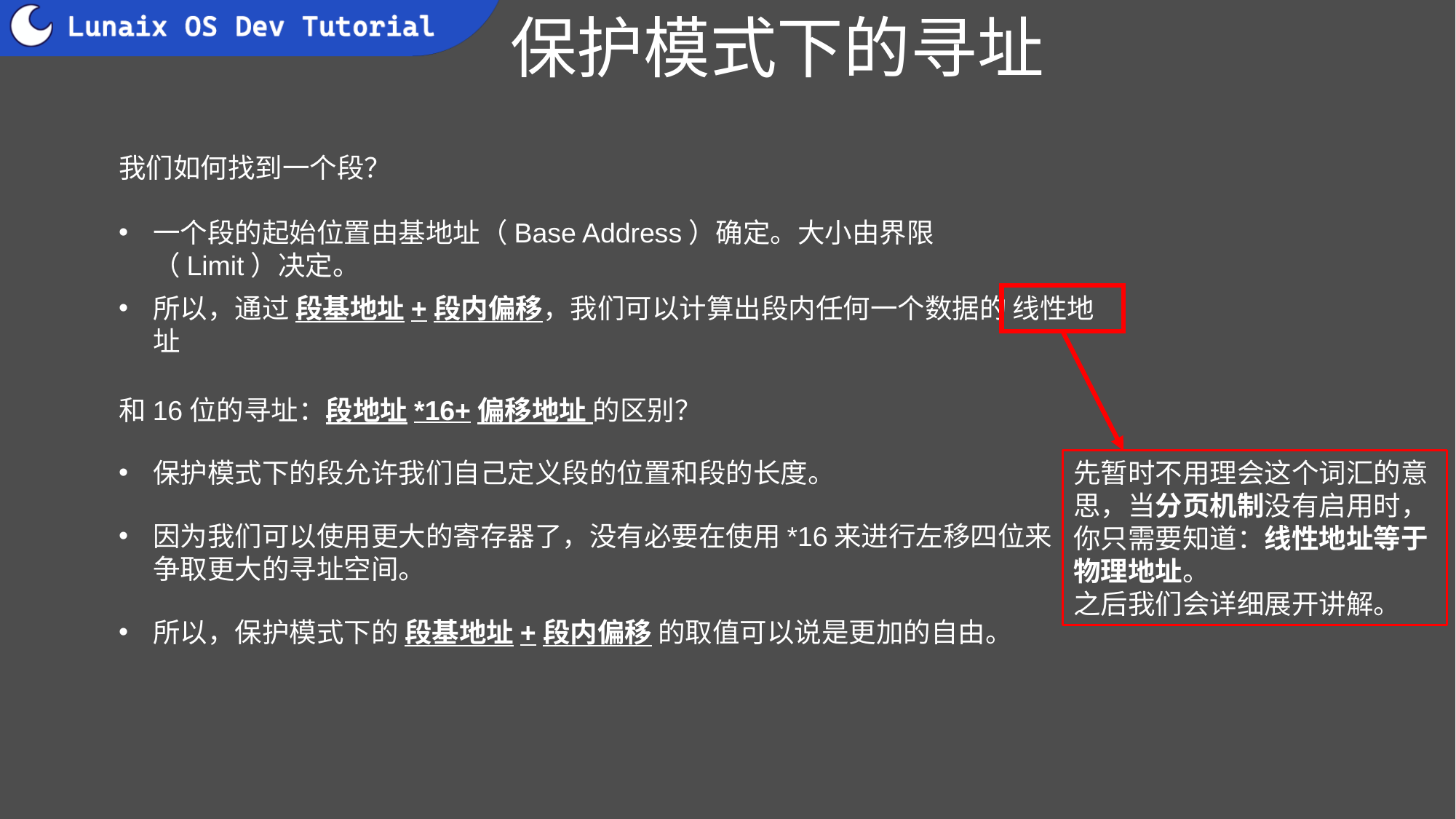

# 保护模式下的寻址
我们如何找到一个段？
一个段的起始位置由基地址（Base Address）确定。大小由界限（Limit）决定。

所以，通过 段基地址+段内偏移，我们可以计算出段内任何一个数据的 线性地址
和16位的寻址：段地址*16+偏移地址 的区别？
保护模式下的段允许我们自己定义段的位置和段的长度。
先暂时不用理会这个词汇的意思，当分页机制没有启用时，你只需要知道：线性地址等于物理地址。
之后我们会详细展开讲解。
因为我们可以使用更大的寄存器了，没有必要在使用*16来进行左移四位来争取更大的寻址空间。
所以，保护模式下的 段基地址+段内偏移 的取值可以说是更加的自由。